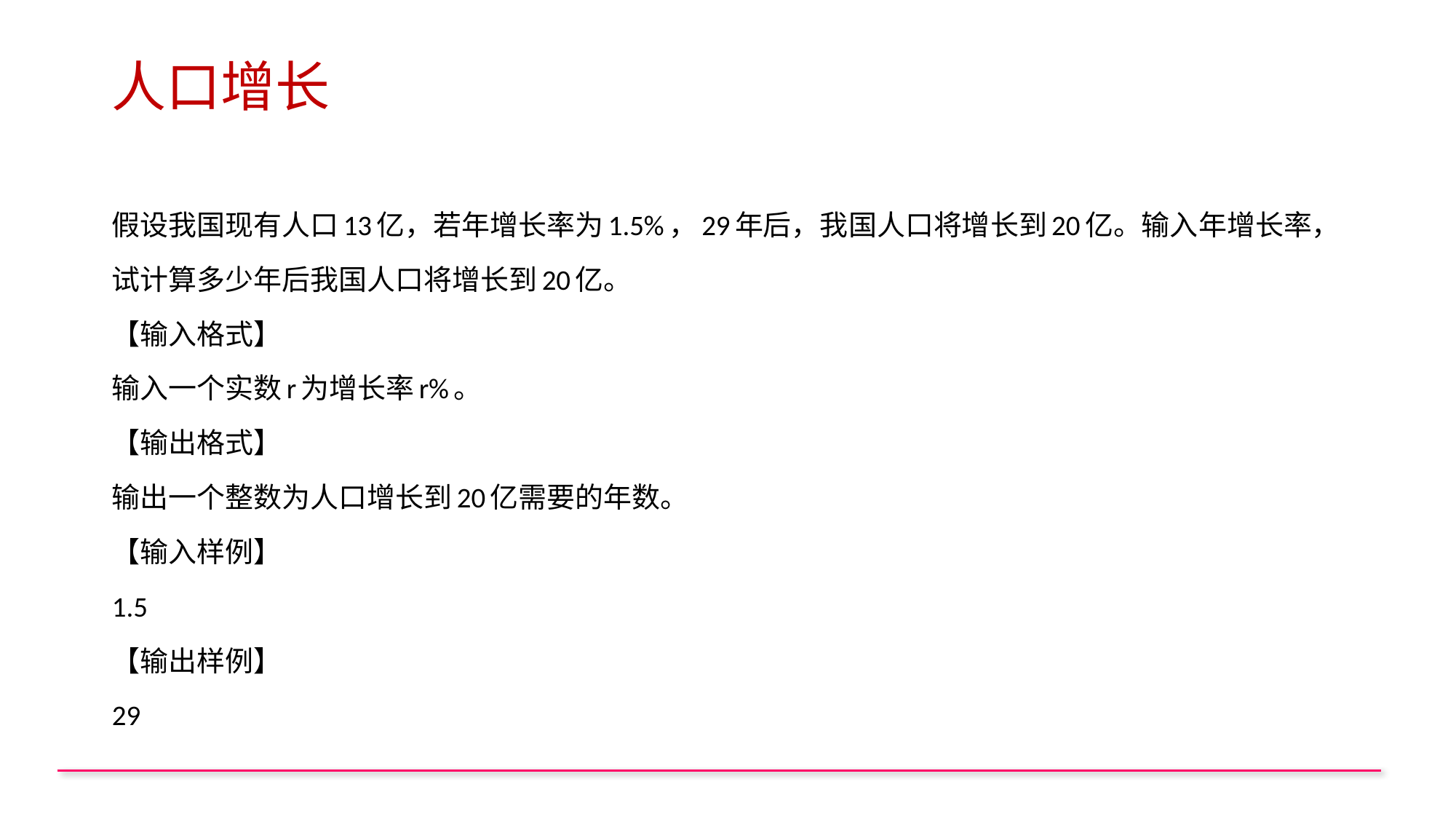

# 人口增长
假设我国现有人口13亿，若年增长率为1.5%，29年后，我国人口将增长到20亿。输入年增长率，试计算多少年后我国人口将增长到20亿。
【输入格式】
输入一个实数r为增长率r%。
【输出格式】
输出一个整数为人口增长到20亿需要的年数。
【输入样例】
1.5
【输出样例】
29